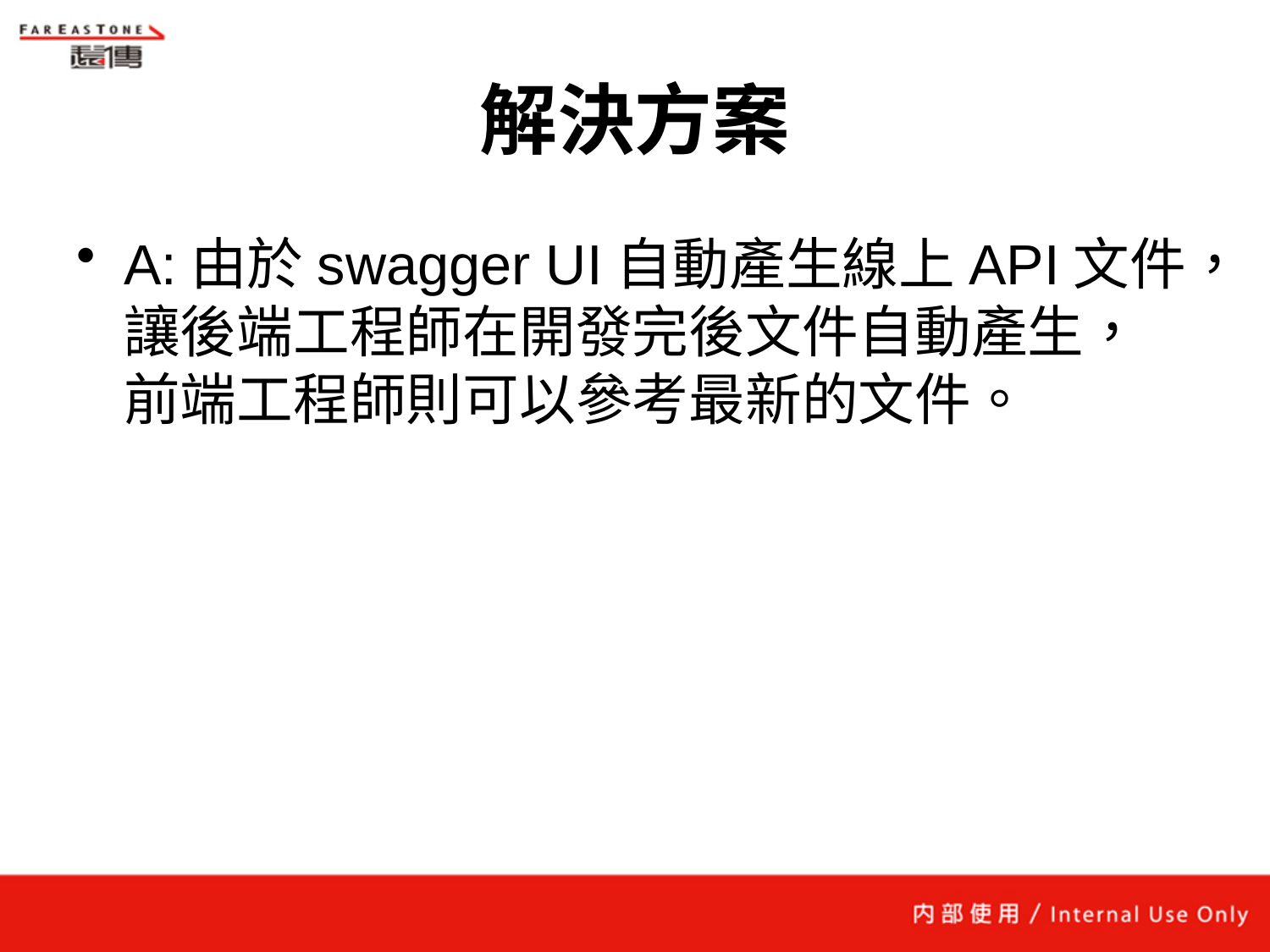

# 解決方案
A:由於swagger UI自動產生線上API文件，讓後端工程師在開發完後文件自動產生，前端工程師則可以參考最新的文件。